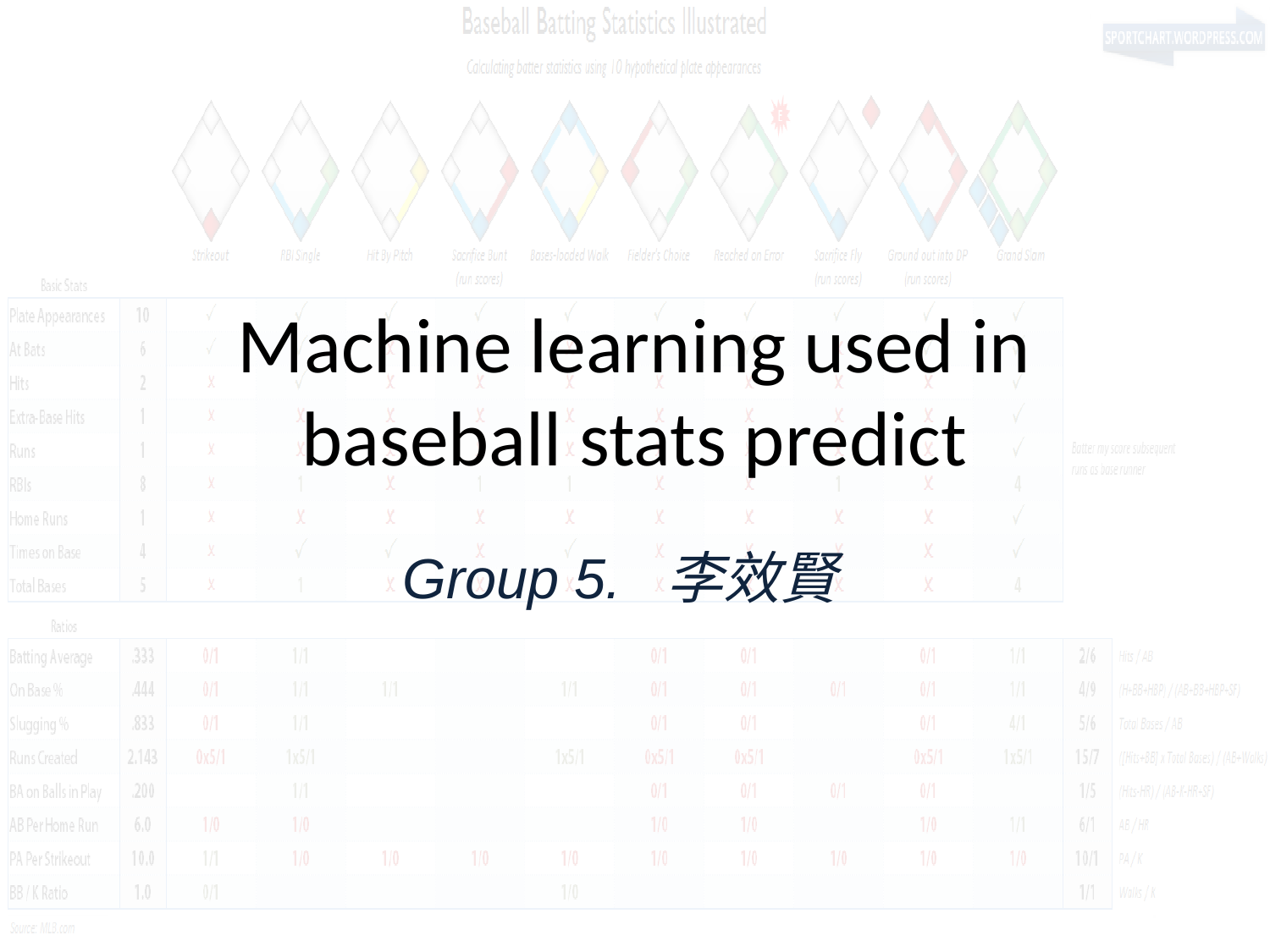

# Machine learning used in baseball stats predict
Group 5.  李效賢